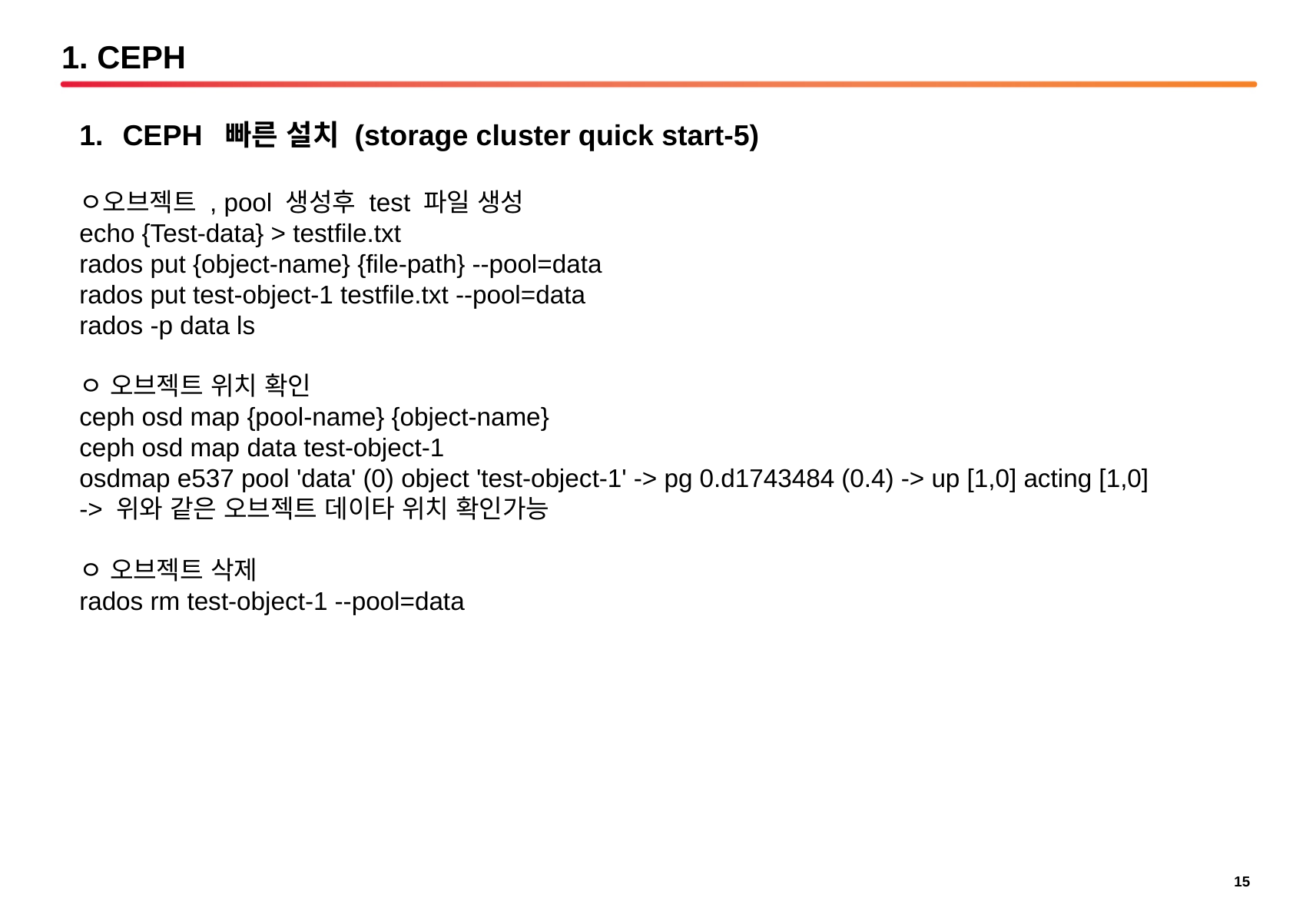

# 1. CEPH
CEPH  빠른 설치 (storage cluster quick start-5)

ㅇ오브젝트 , pool 생성후 test 파일 생성
echo {Test-data} > testfile.txt
rados put {object-name} {file-path} --pool=data
rados put test-object-1 testfile.txt --pool=data
rados -p data ls

ㅇ 오브젝트 위치 확인
ceph osd map {pool-name} {object-name}
ceph osd map data test-object-1
osdmap e537 pool 'data' (0) object 'test-object-1' -> pg 0.d1743484 (0.4) -> up [1,0] acting [1,0]
-> 위와 같은 오브젝트 데이타 위치 확인가능

ㅇ 오브젝트 삭제
rados rm test-object-1 --pool=data